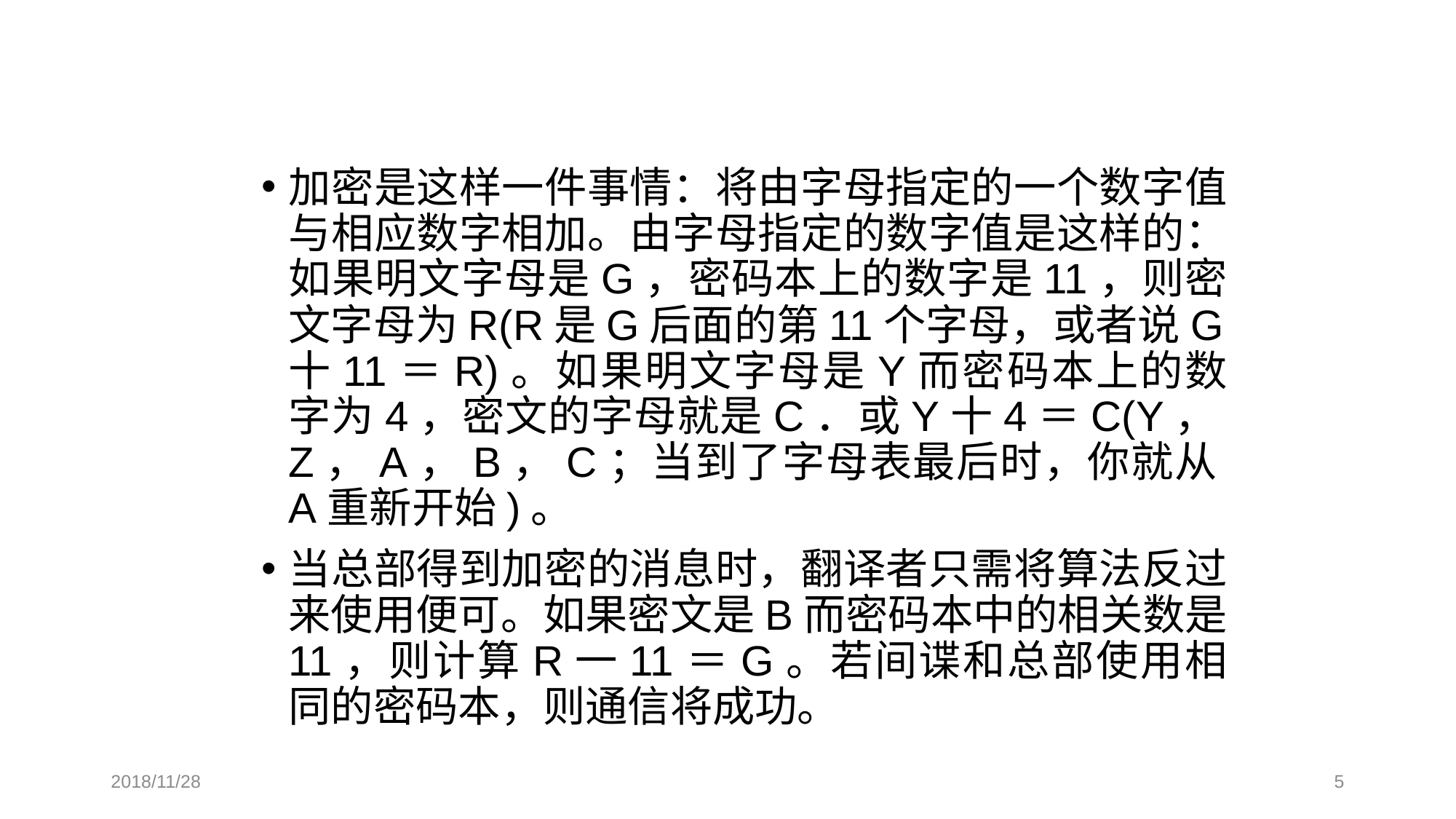

加密是这样一件事情：将由字母指定的一个数字值与相应数字相加。由字母指定的数字值是这样的：如果明文字母是G，密码本上的数字是11，则密文字母为R(R是G后面的第11个字母，或者说G十11＝R)。如果明文字母是Y而密码本上的数字为4，密文的字母就是C．或Y十4＝C(Y，Z，A，B，C；当到了字母表最后时，你就从A重新开始)。
当总部得到加密的消息时，翻译者只需将算法反过来使用便可。如果密文是B而密码本中的相关数是11，则计算R一11＝G。若间谍和总部使用相同的密码本，则通信将成功。
2018/11/28
5